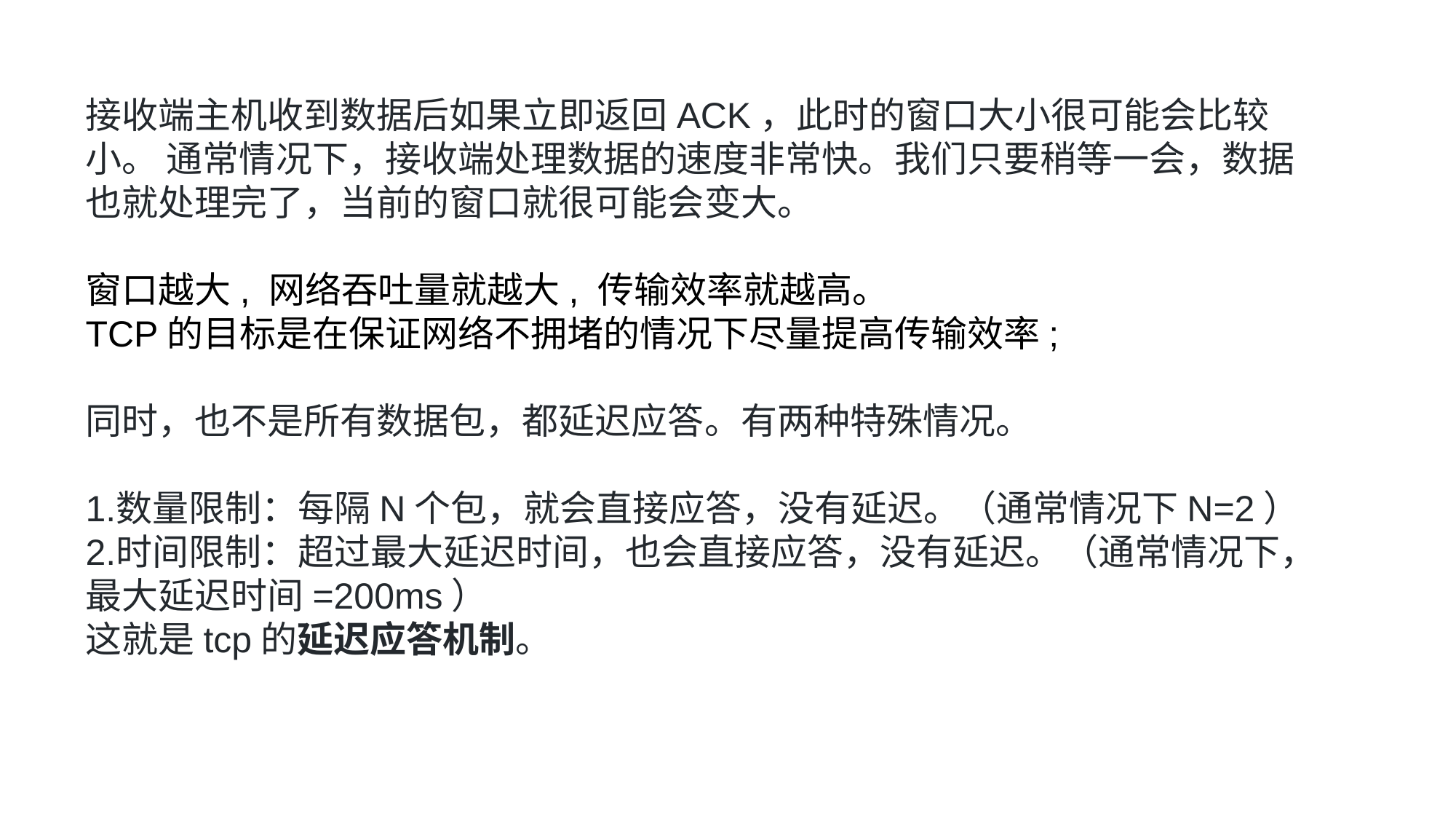

接收端主机收到数据后如果立即返回ACK，此时的窗口大小很可能会比较小。 通常情况下，接收端处理数据的速度非常快。我们只要稍等一会，数据也就处理完了，当前的窗口就很可能会变大。

窗口越大, 网络吞吐量就越大, 传输效率就越高。
TCP的目标是在保证网络不拥堵的情况下尽量提高传输效率;

同时，也不是所有数据包，都延迟应答。有两种特殊情况。

数量限制：每隔N个包，就会直接应答，没有延迟。（通常情况下N=2）
时间限制：超过最大延迟时间，也会直接应答，没有延迟。（通常情况下，最大延迟时间=200ms）
这就是tcp的延迟应答机制。